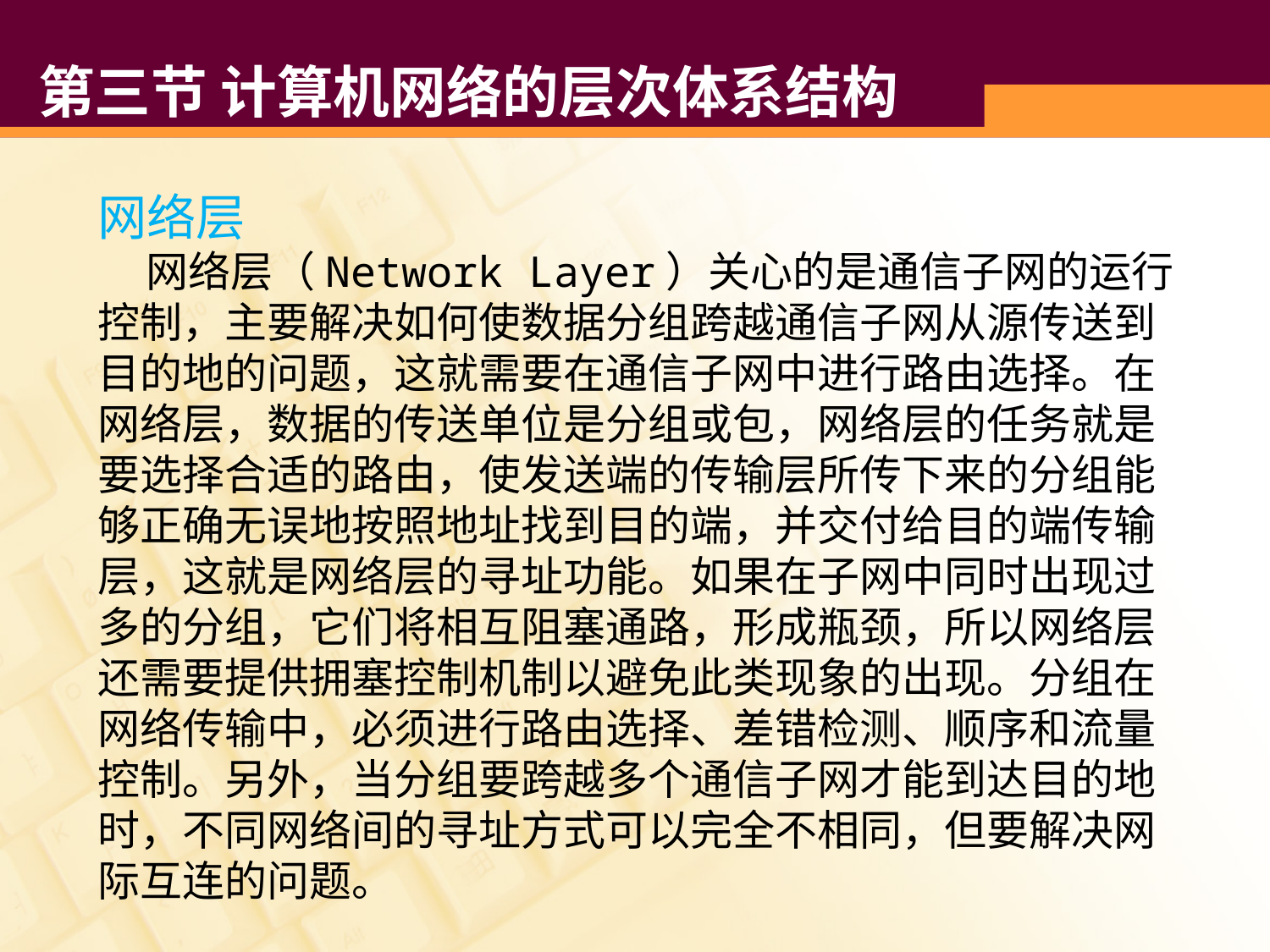

# 第三节 计算机网络的层次体系结构
网络层
    网络层（Network Layer）关心的是通信子网的运行控制，主要解决如何使数据分组跨越通信子网从源传送到目的地的问题，这就需要在通信子网中进行路由选择。在网络层，数据的传送单位是分组或包，网络层的任务就是要选择合适的路由，使发送端的传输层所传下来的分组能够正确无误地按照地址找到目的端，并交付给目的端传输层，这就是网络层的寻址功能。如果在子网中同时出现过多的分组，它们将相互阻塞通路，形成瓶颈，所以网络层还需要提供拥塞控制机制以避免此类现象的出现。分组在网络传输中，必须进行路由选择、差错检测、顺序和流量控制。另外，当分组要跨越多个通信子网才能到达目的地时，不同网络间的寻址方式可以完全不相同，但要解决网际互连的问题。